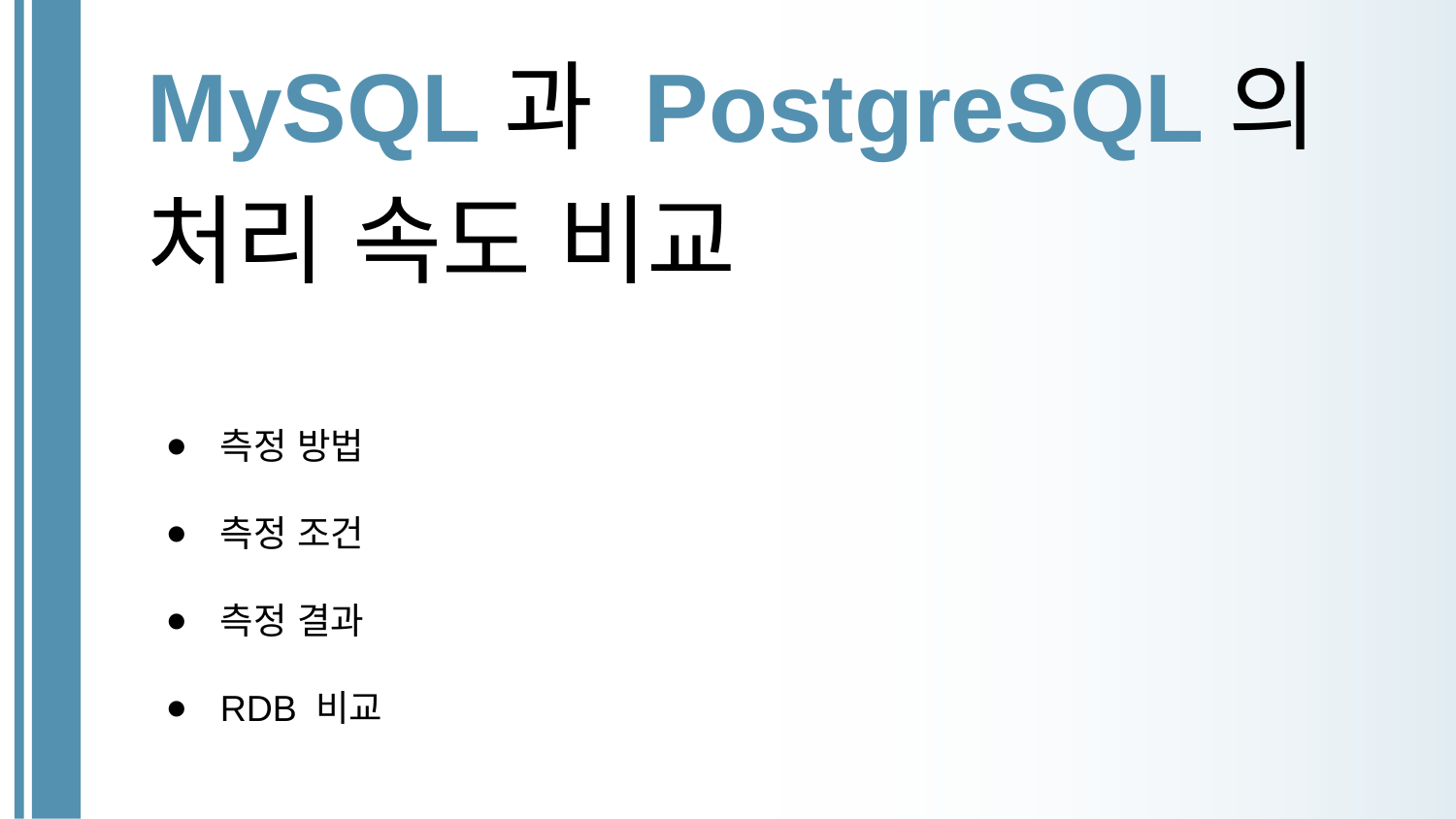

# MySQL과 PostgreSQL의
처리 속도 비교
측정 방법
측정 조건
측정 결과
RDB 비교